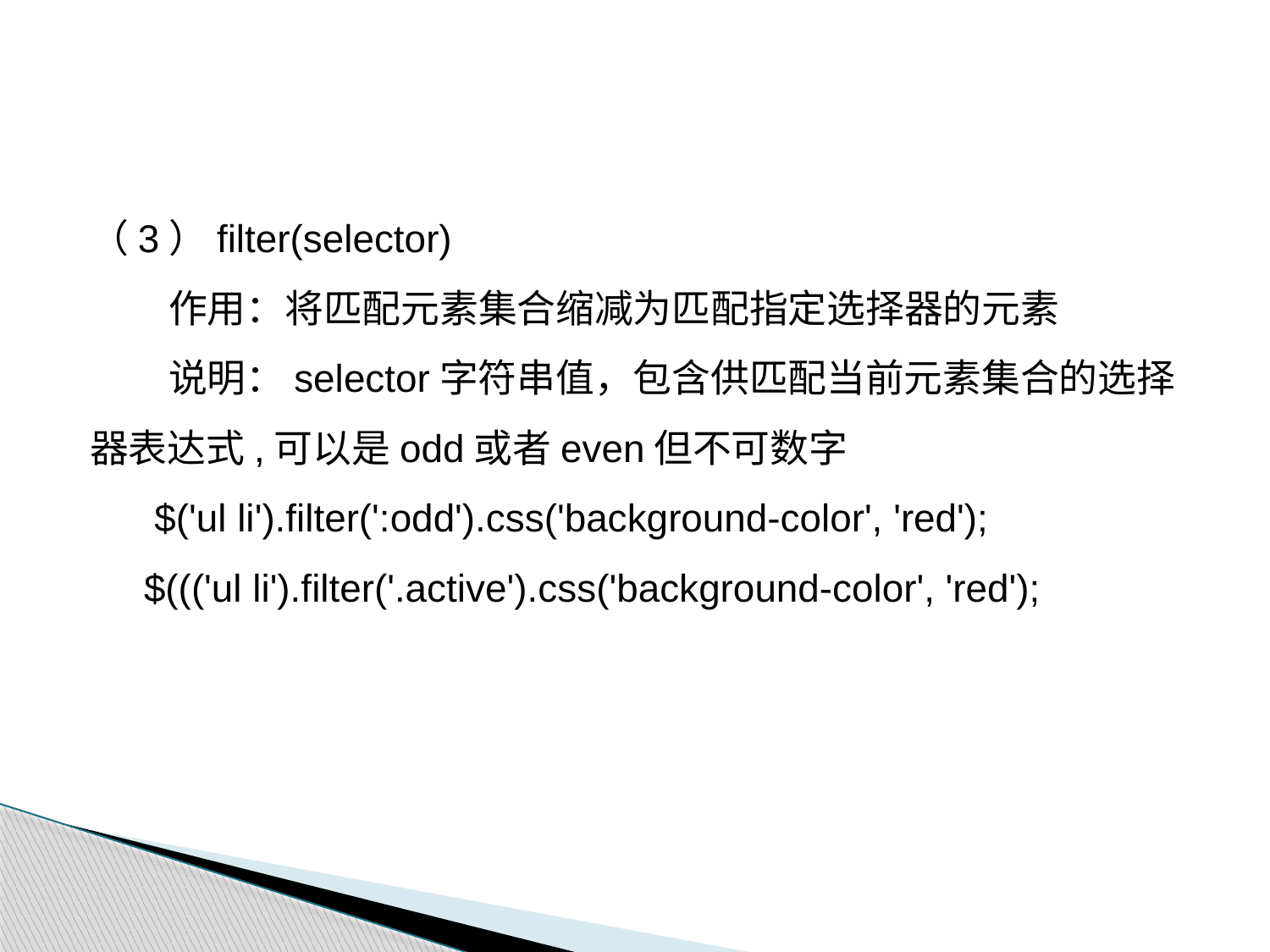

（3）filter(selector)
        作用：将匹配元素集合缩减为匹配指定选择器的元素
        说明：selector字符串值，包含供匹配当前元素集合的选择器表达式,可以是odd或者even但不可数字
      $('ul li').filter(':odd').css('background-color', 'red');
     $((('ul li').filter('.active').css('background-color', 'red');